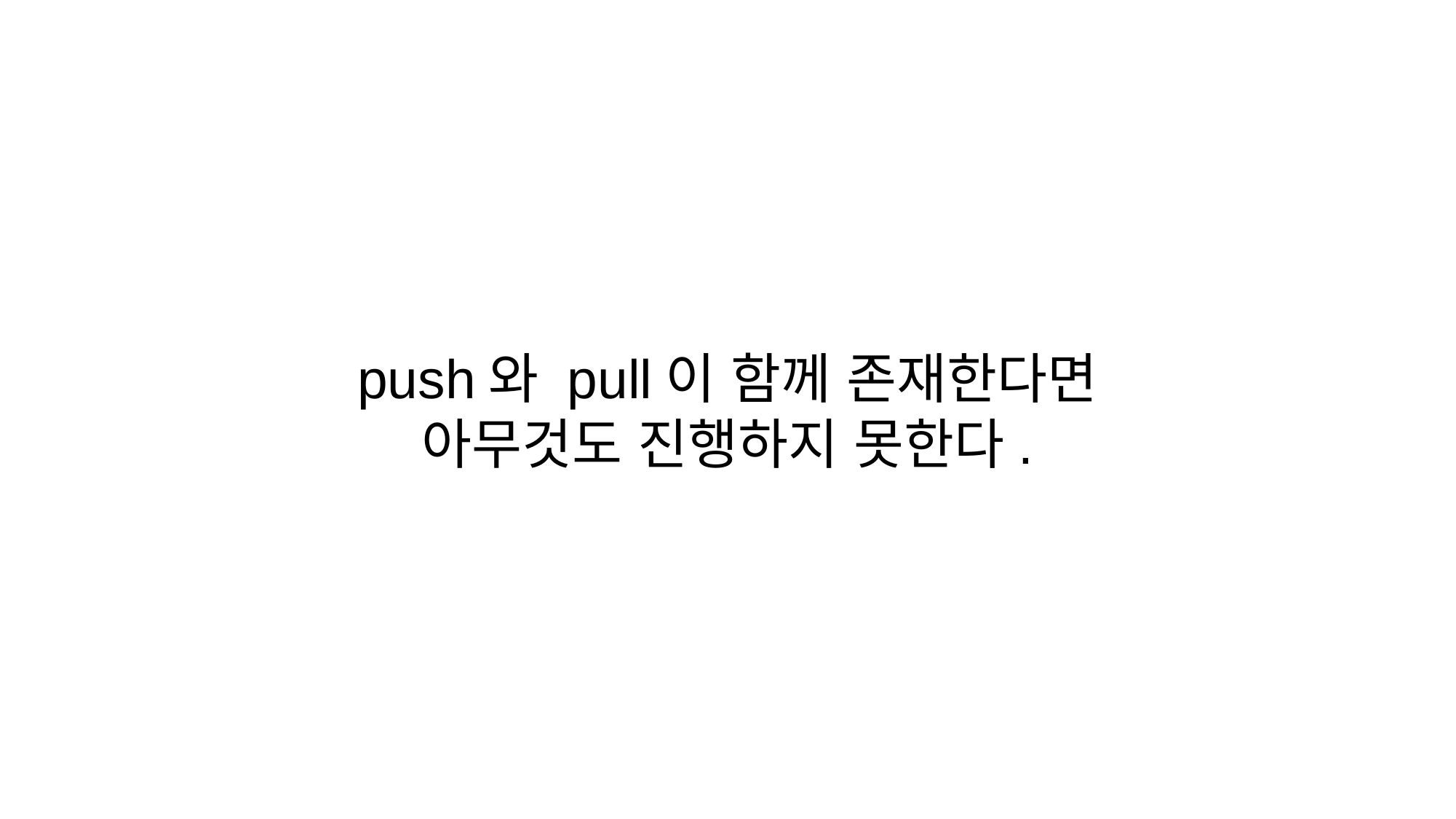

push와 pull이 함께 존재한다면
아무것도 진행하지 못한다.